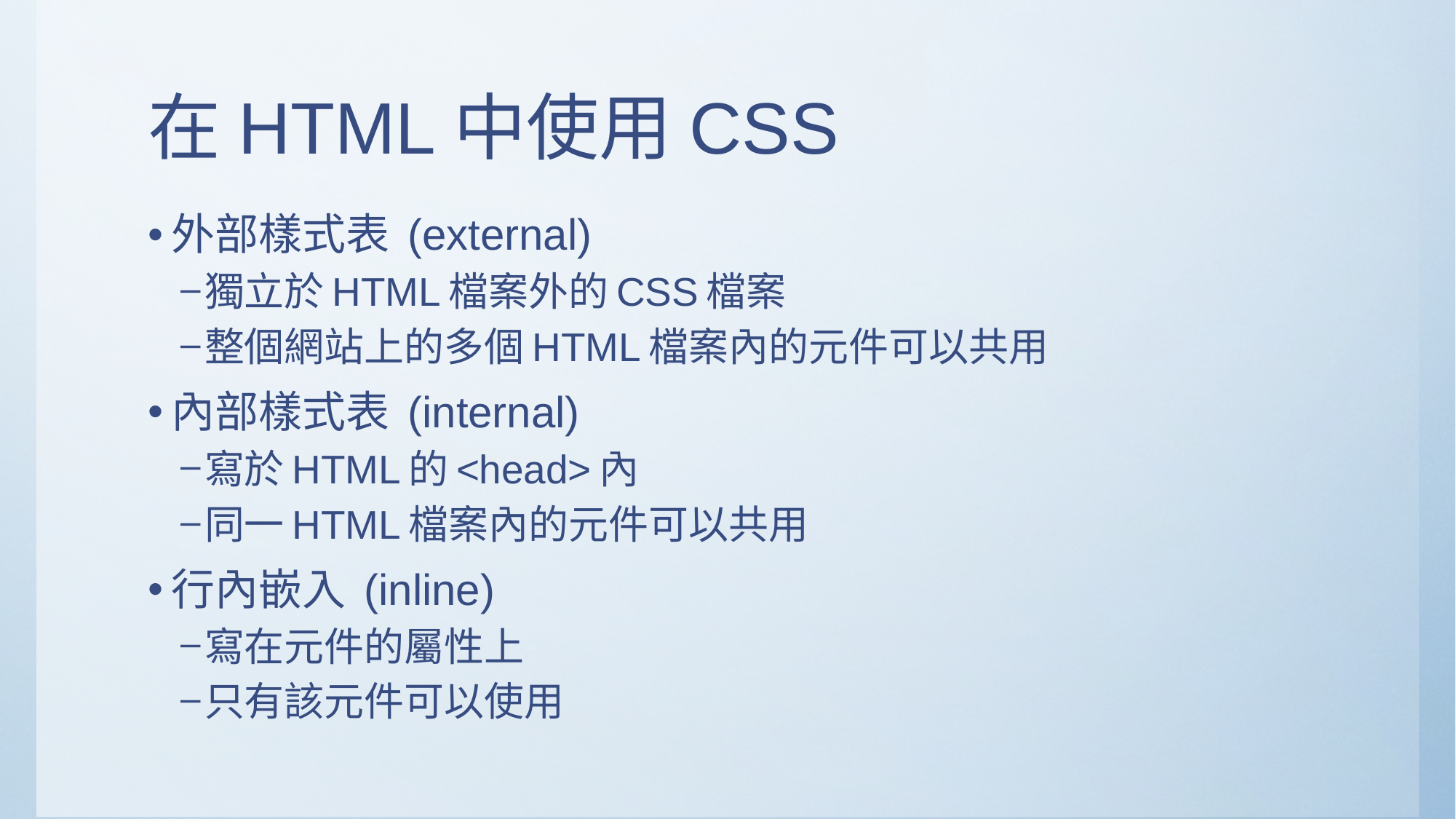

# 在HTML中使用CSS
外部樣式表 (external)
獨立於HTML檔案外的CSS檔案
整個網站上的多個HTML檔案內的元件可以共用
內部樣式表 (internal)
寫於HTML的<head>內
同一HTML檔案內的元件可以共用
行內嵌入 (inline)
寫在元件的屬性上
只有該元件可以使用